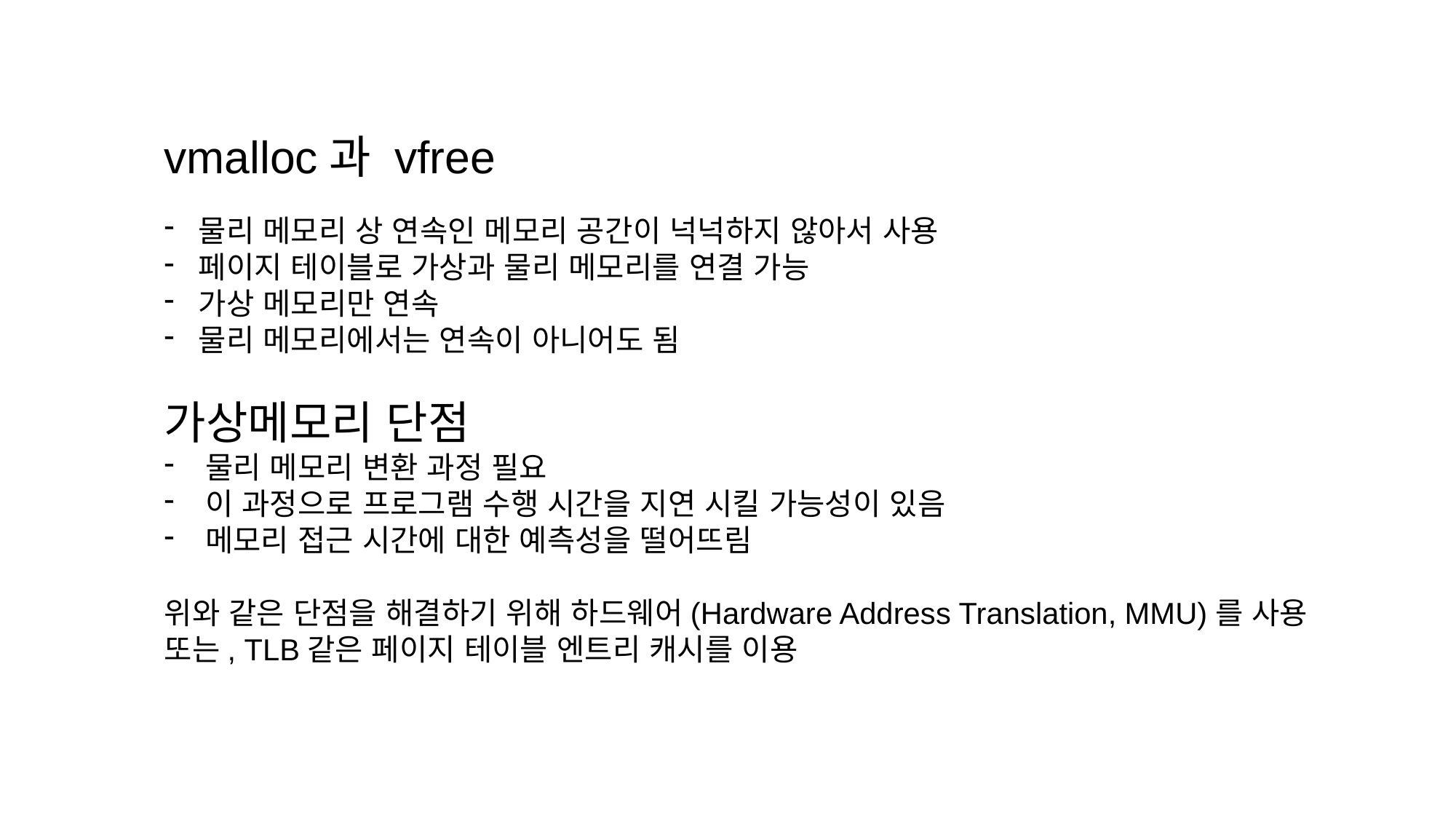

vmalloc과 vfree

물리 메모리 상 연속인 메모리 공간이 넉넉하지 않아서 사용
페이지 테이블로 가상과 물리 메모리를 연결 가능
가상 메모리만 연속
물리 메모리에서는 연속이 아니어도 됨

가상메모리 단점
물리 메모리 변환 과정 필요
이 과정으로 프로그램 수행 시간을 지연 시킬 가능성이 있음
메모리 접근 시간에 대한 예측성을 떨어뜨림

위와 같은 단점을 해결하기 위해 하드웨어(Hardware Address Translation, MMU)를 사용
또는, TLB같은 페이지 테이블 엔트리 캐시를 이용